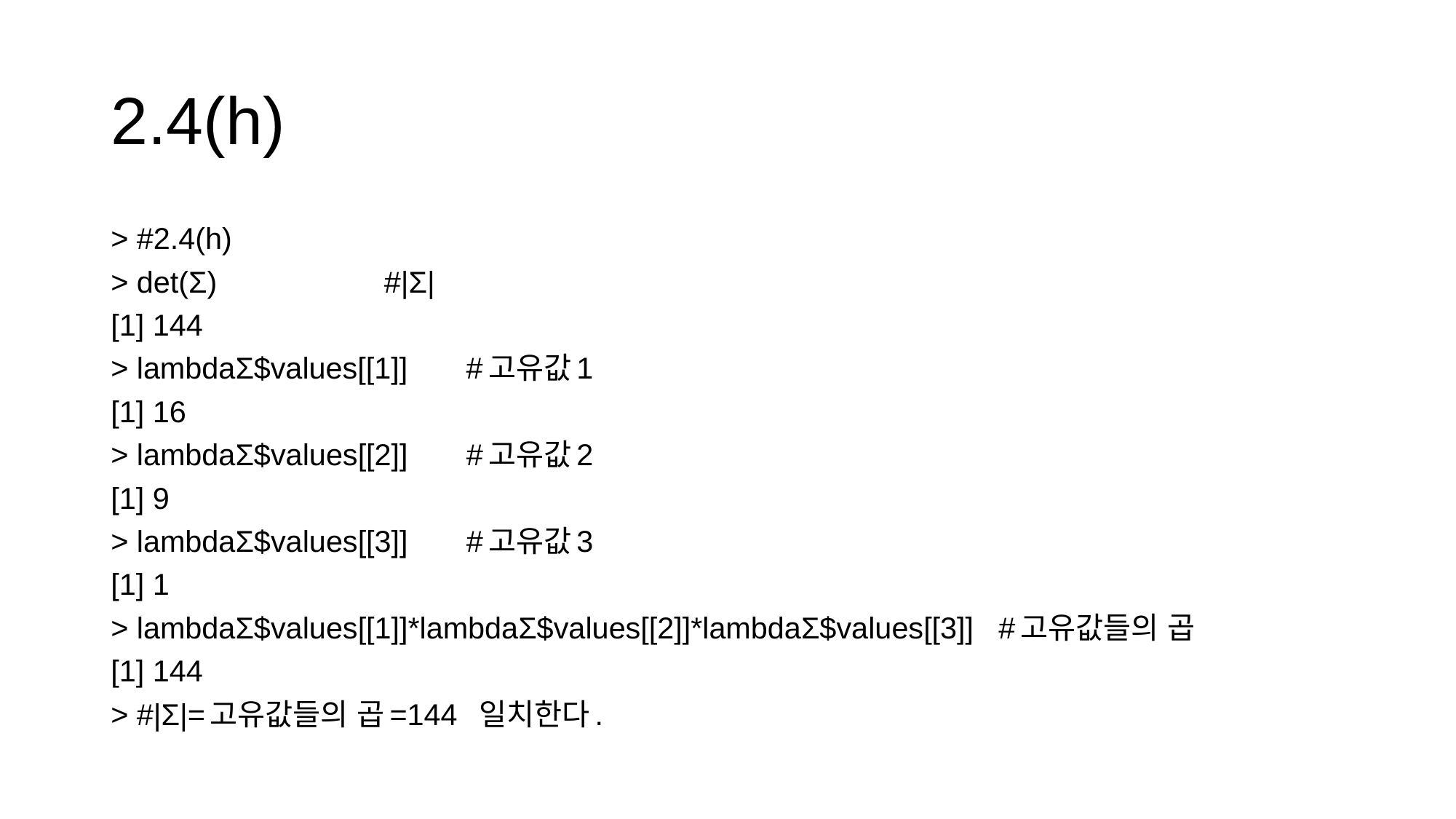

# 2.4(h)
> #2.4(h)
> det(Σ)                    #|Σ|
[1] 144
> lambdaΣ$values[[1]]       #고유값1
[1] 16
> lambdaΣ$values[[2]]       #고유값2
[1] 9
> lambdaΣ$values[[3]]       #고유값3
[1] 1
> lambdaΣ$values[[1]]*lambdaΣ$values[[2]]*lambdaΣ$values[[3]]   #고유값들의 곱
[1] 144
> #|Σ|=고유값들의 곱=144  일치한다.